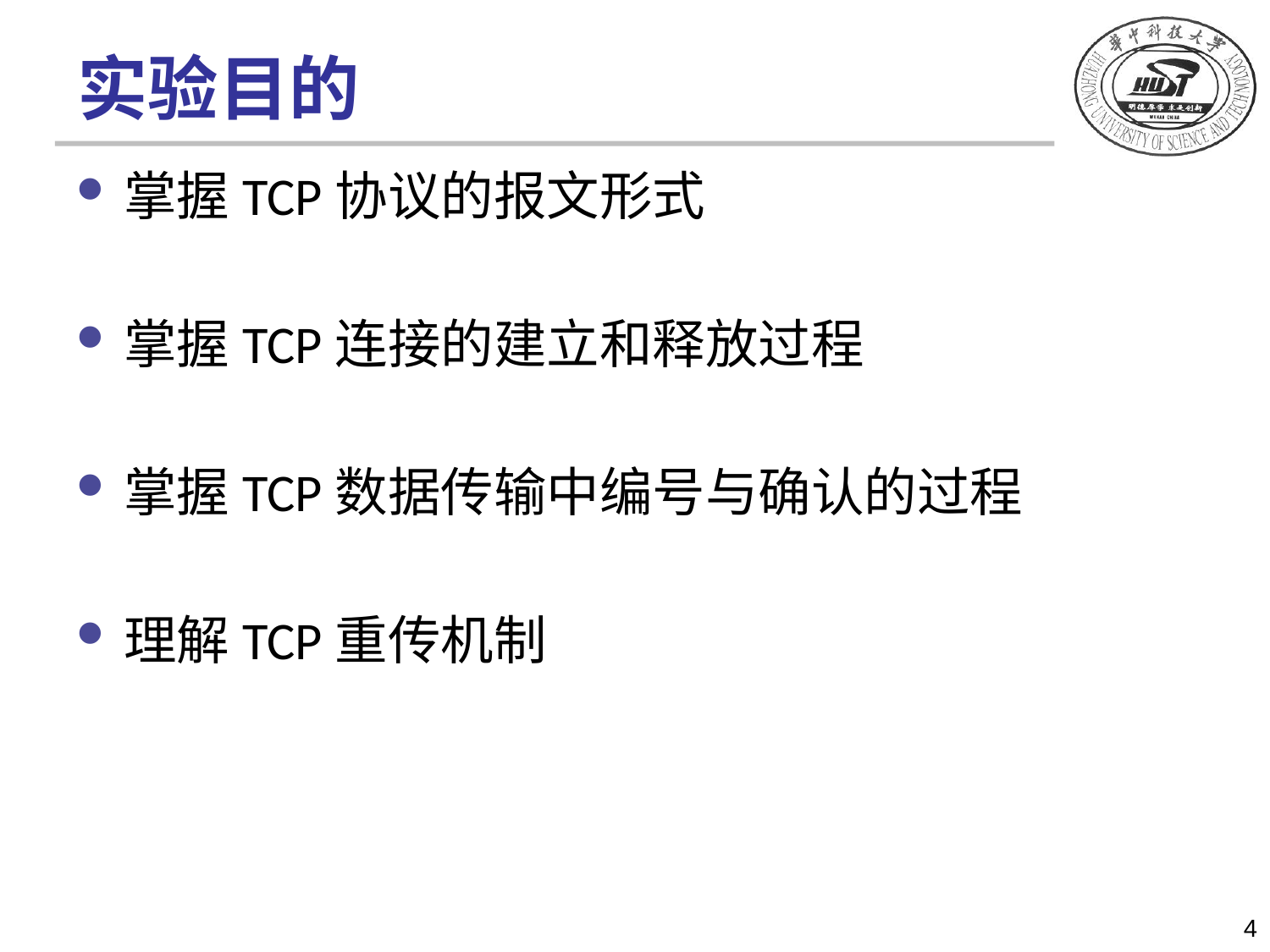

# 实验目的
掌握TCP协议的报文形式

掌握TCP连接的建立和释放过程

掌握TCP数据传输中编号与确认的过程

理解TCP重传机制

4